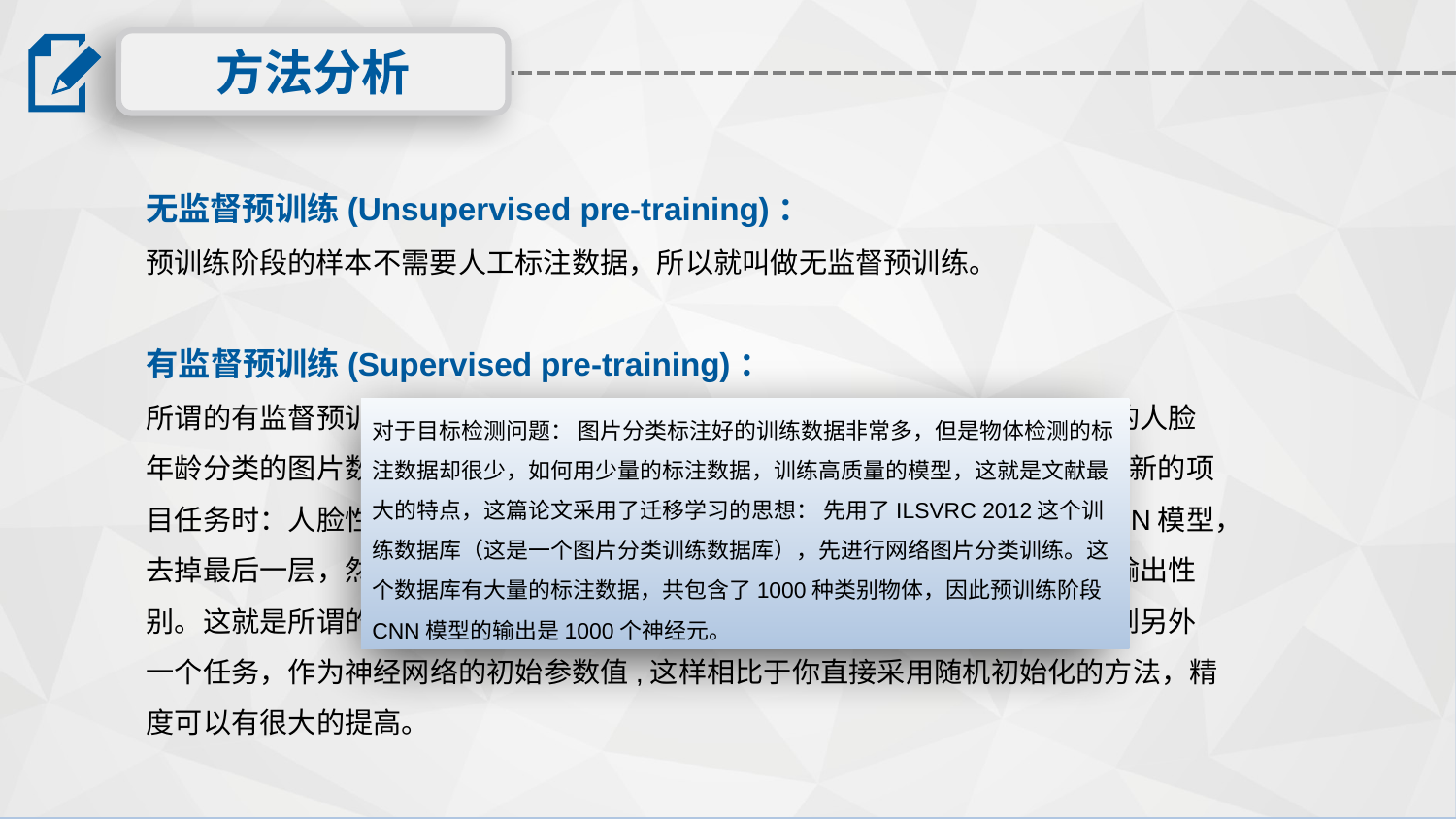

方法分析
无监督预训练(Unsupervised pre-training)：
预训练阶段的样本不需要人工标注数据，所以就叫做无监督预训练。
有监督预训练(Supervised pre-training)：
所谓的有监督预训练也可以把它称之为迁移学习。比如你已经有一大堆标注好的人脸年龄分类的图片数据，训练了一个CNN，用于人脸的年龄识别。然后当你遇到新的项目任务时：人脸性别识别，那么这个时候你可以利用已经训练好的年龄识别CNN模型，去掉最后一层，然后其它的网络层参数就直接复制过来，继续进行训练，让它输出性别。这就是所谓的迁移学习，说的简单一点就是把一个任务训练好的参数，拿到另外一个任务，作为神经网络的初始参数值,这样相比于你直接采用随机初始化的方法，精度可以有很大的提高。
对于目标检测问题： 图片分类标注好的训练数据非常多，但是物体检测的标注数据却很少，如何用少量的标注数据，训练高质量的模型，这就是文献最大的特点，这篇论文采用了迁移学习的思想： 先用了ILSVRC 2012这个训练数据库（这是一个图片分类训练数据库），先进行网络图片分类训练。这个数据库有大量的标注数据，共包含了1000种类别物体，因此预训练阶段CNN模型的输出是1000个神经元。